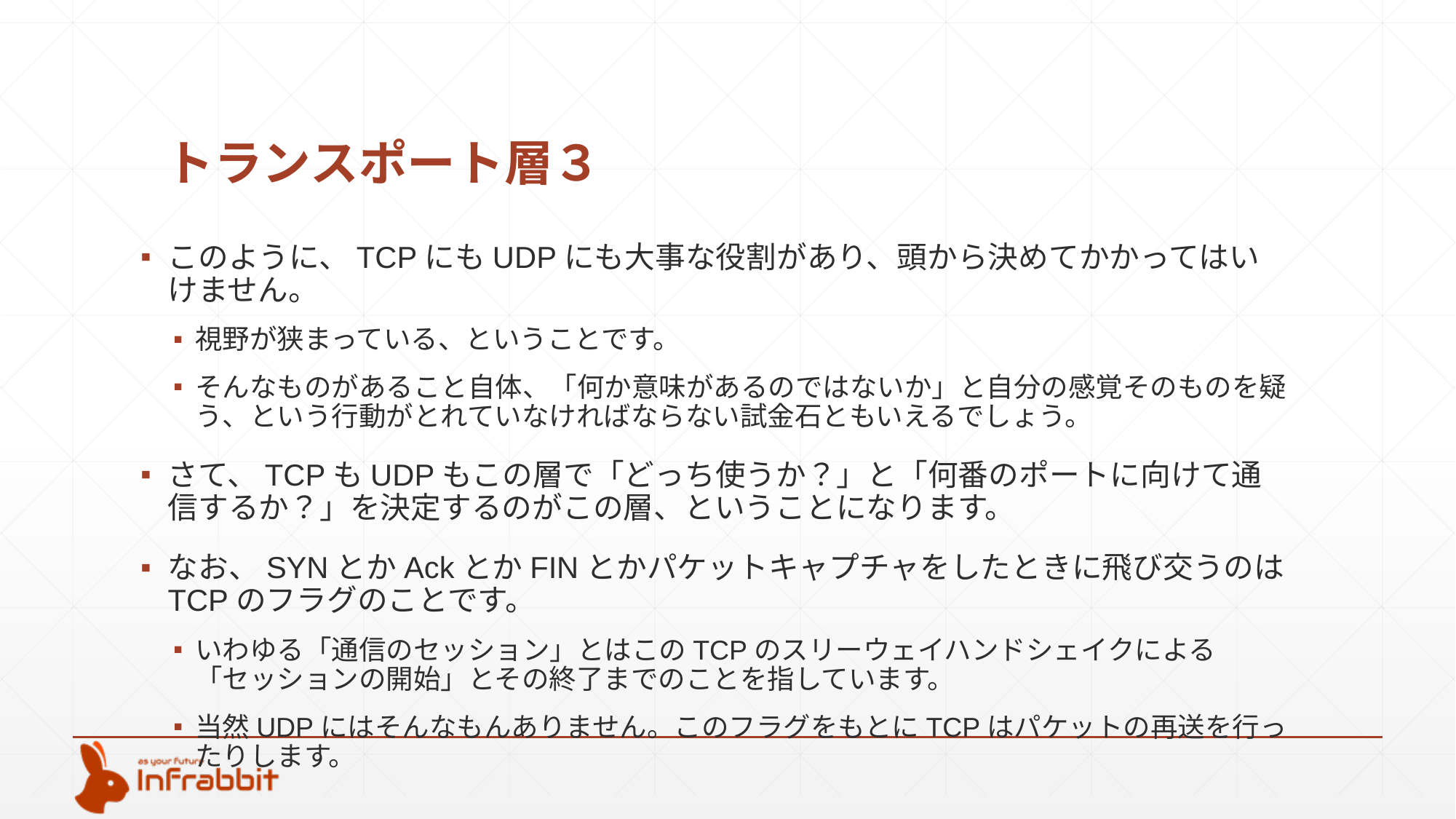

# トランスポート層３
このように、TCPにもUDPにも大事な役割があり、頭から決めてかかってはいけません。
視野が狭まっている、ということです。
そんなものがあること自体、「何か意味があるのではないか」と自分の感覚そのものを疑う、という行動がとれていなければならない試金石ともいえるでしょう。
さて、TCPもUDPもこの層で「どっち使うか？」と「何番のポートに向けて通信するか？」を決定するのがこの層、ということになります。
なお、SYNとかAckとかFINとかパケットキャプチャをしたときに飛び交うのはTCPのフラグのことです。
いわゆる「通信のセッション」とはこのTCPのスリーウェイハンドシェイクによる「セッションの開始」とその終了までのことを指しています。
当然UDPにはそんなもんありません。このフラグをもとにTCPはパケットの再送を行ったりします。